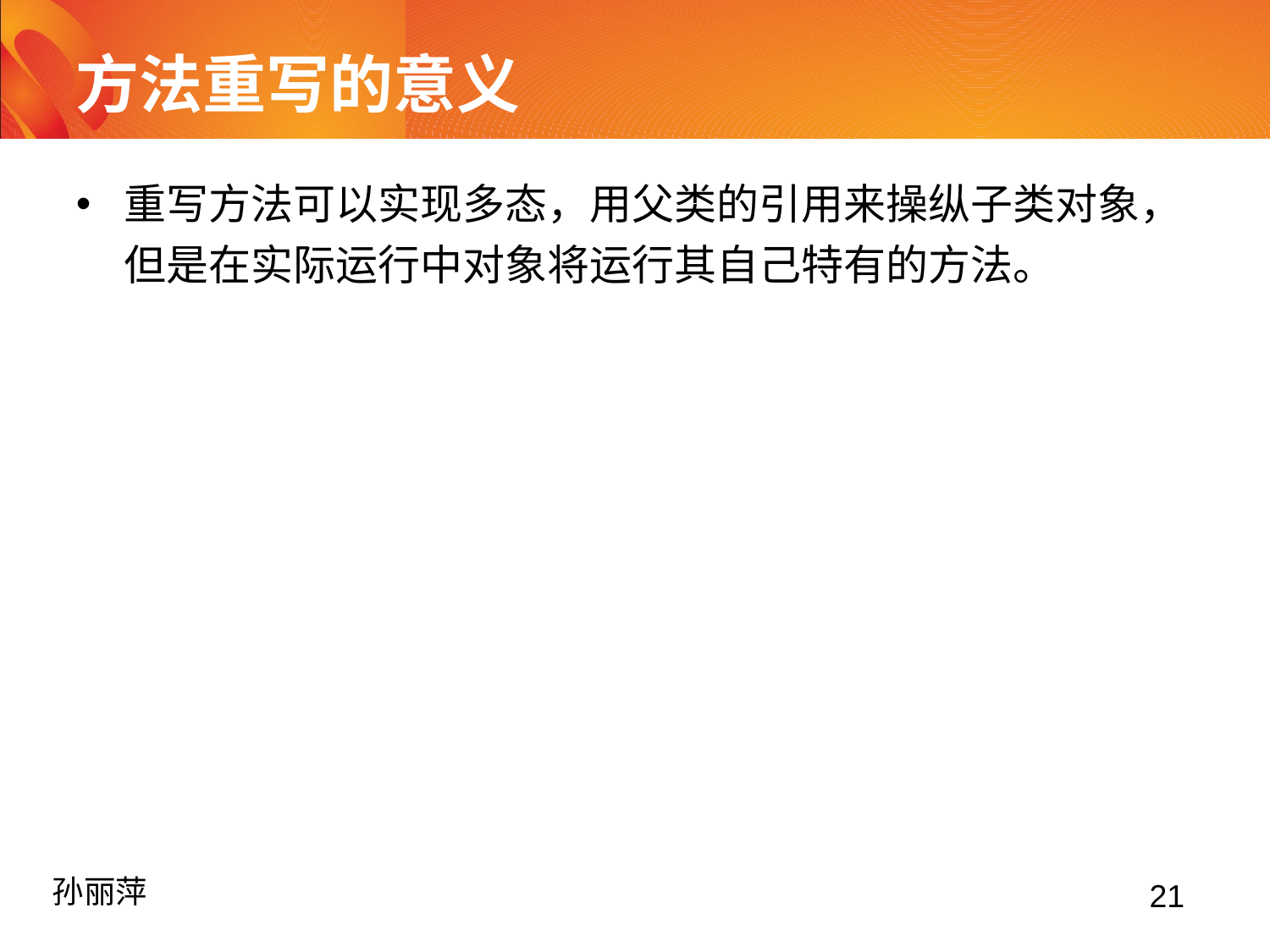

# 方法重写的意义
重写方法可以实现多态，用父类的引用来操纵子类对象，但是在实际运行中对象将运行其自己特有的方法。